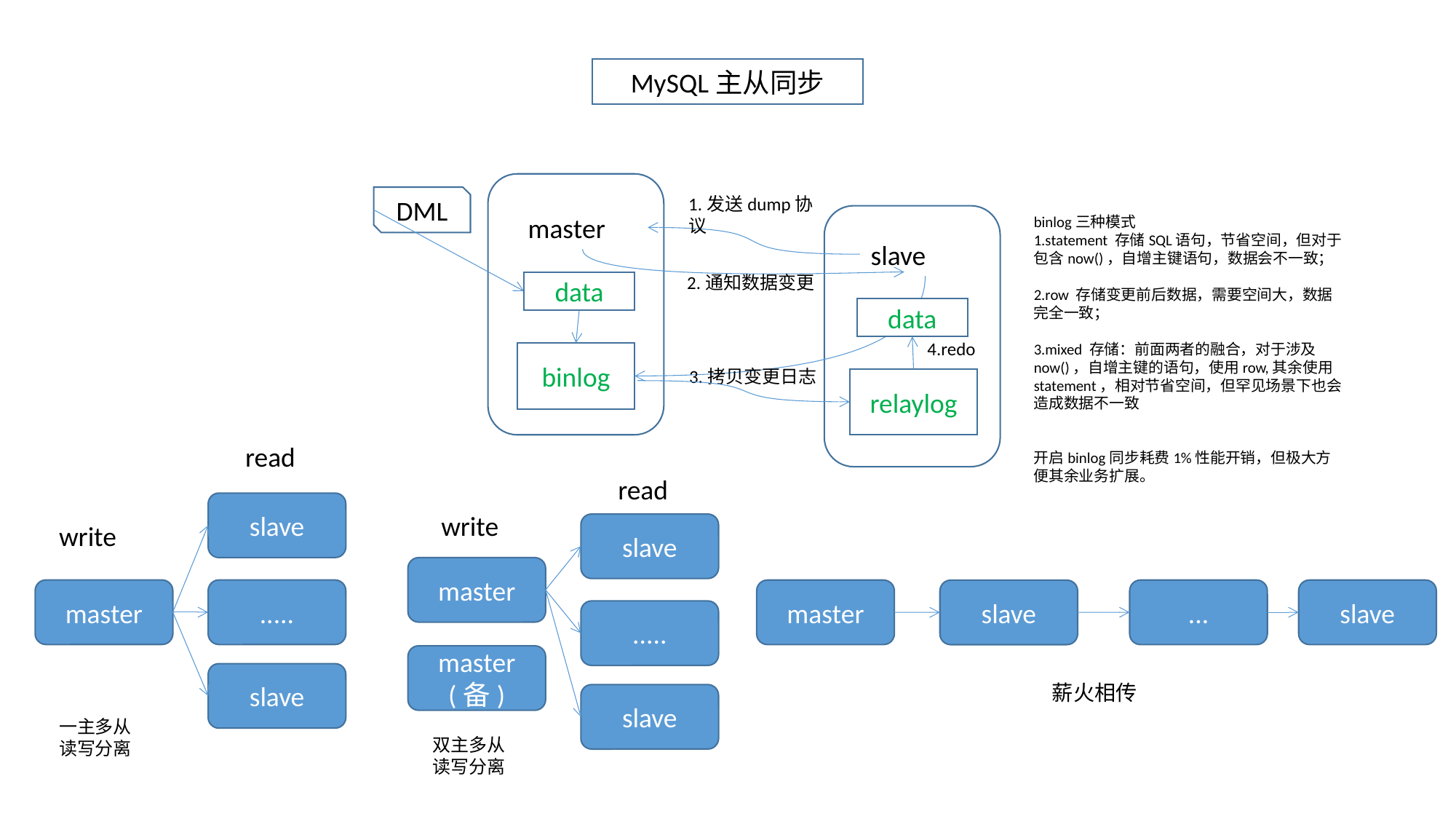

MySQL主从同步

DML
1.发送dump协议
master

slave
2.通知数据变更
data
data
4.redo
binlog
3.拷贝变更日志
relaylog
binlog三种模式
1.statement 存储SQL语句，节省空间，但对于包含now()，自增主键语句，数据会不一致；

2.row 存储变更前后数据，需要空间大，数据完全一致；

3.mixed 存储：前面两者的融合，对于涉及now()，自增主键的语句，使用row,其余使用statement，相对节省空间，但罕见场景下也会造成数据不一致

开启binlog同步耗费1%性能开销，但极大方便其余业务扩展。
read
slave
write
master
.....
slave
一主多从
读写分离
read
write
slave
master
.....
slave
双主多从
读写分离
master
...
slave
slave
master (备)
薪火相传